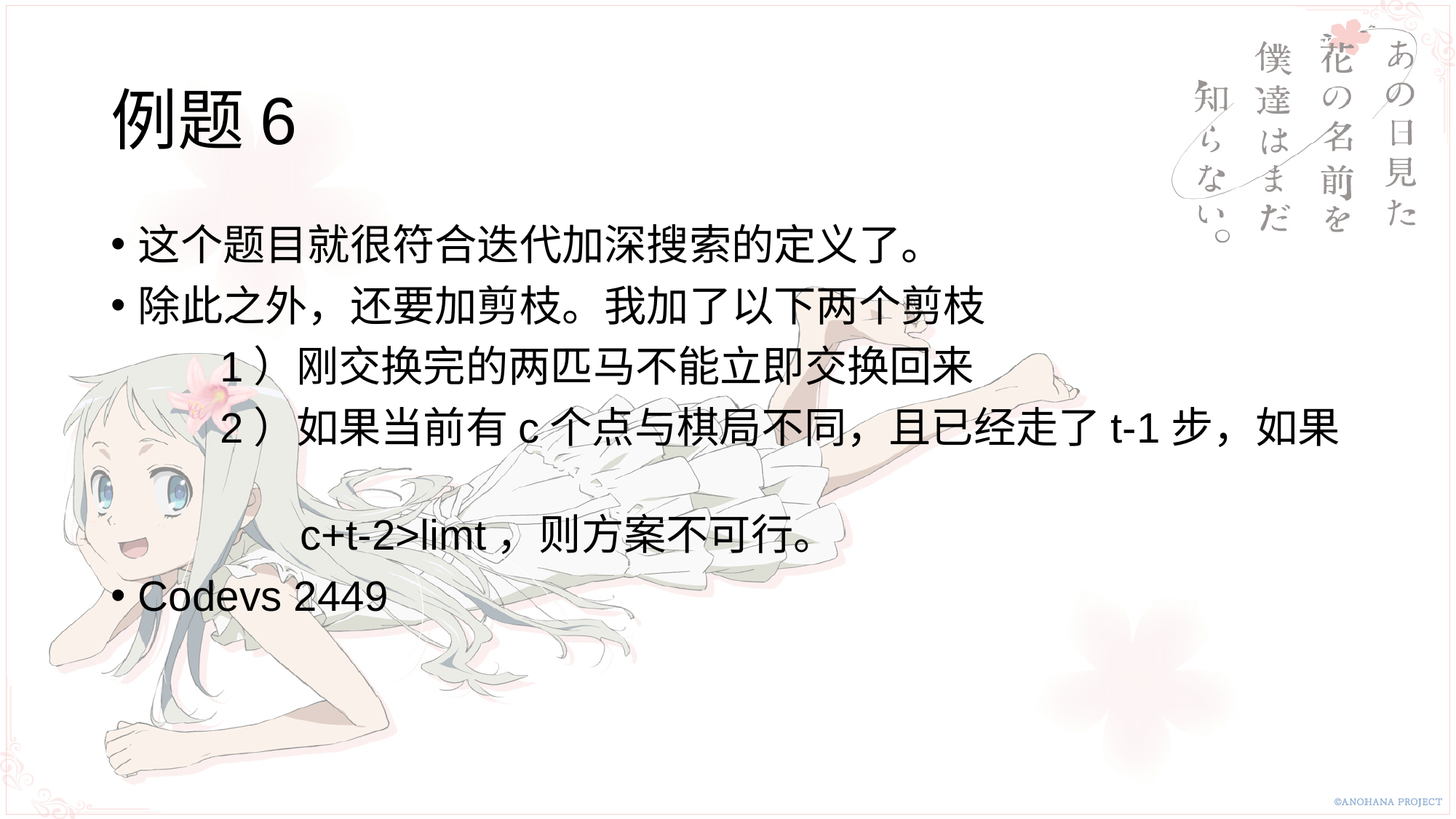

# 例题6
这个题目就很符合迭代加深搜索的定义了。
除此之外，还要加剪枝。我加了以下两个剪枝
 	1）刚交换完的两匹马不能立即交换回来
	2）如果当前有c个点与棋局不同，且已经走了t-1步，如果
                c+t-2>limt，则方案不可行。
Codevs 2449